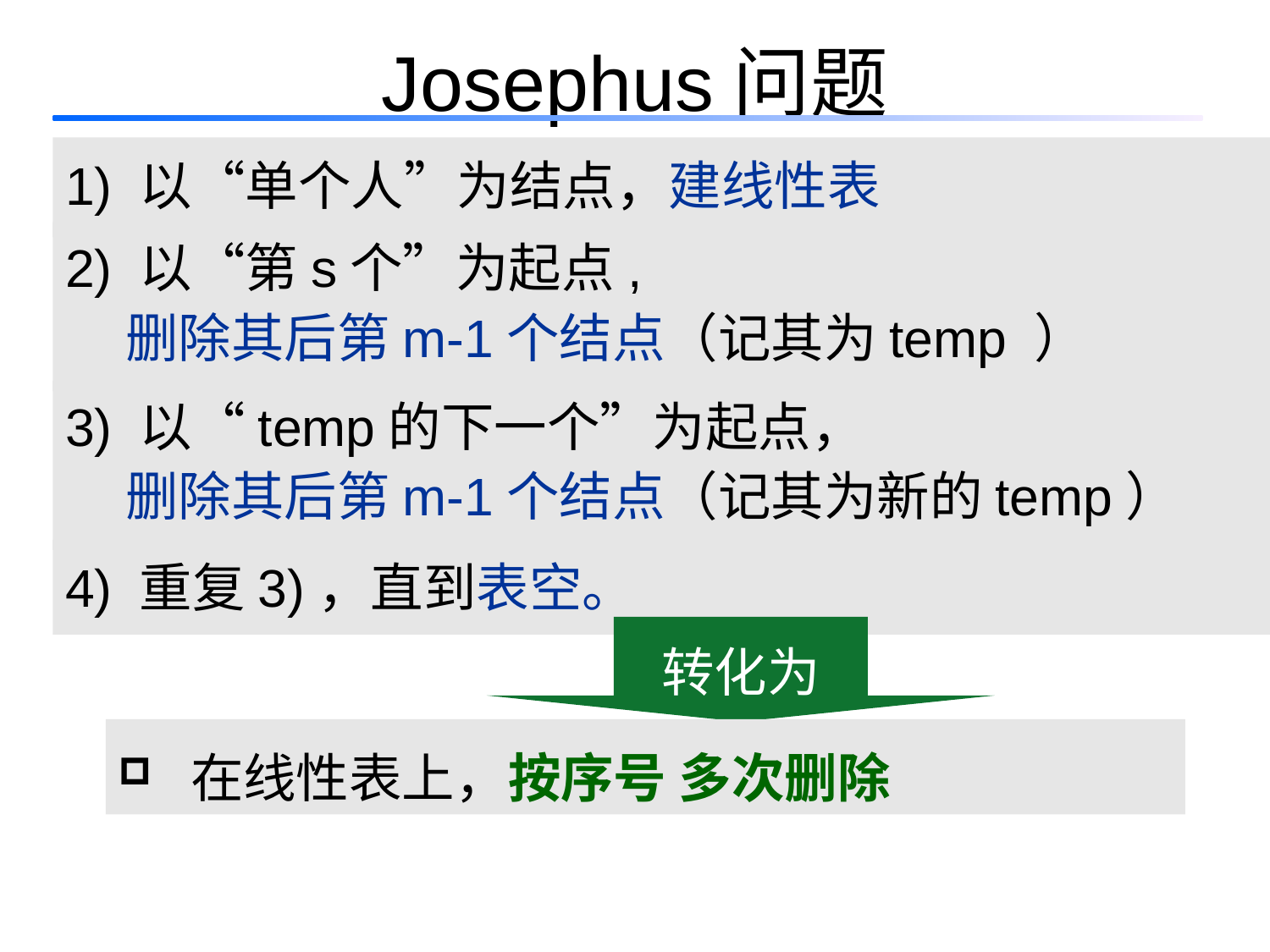

Josephus问题

1) 以“单个人”为结点，建线性表
2) 以“第s个”为起点,
    删除其后第m-1个结点（记其为temp ）
3) 以“temp的下一个”为起点，
    删除其后第m-1个结点（记其为新的temp）
4) 重复3)，直到表空。
转化为
 在线性表上，按序号 多次删除